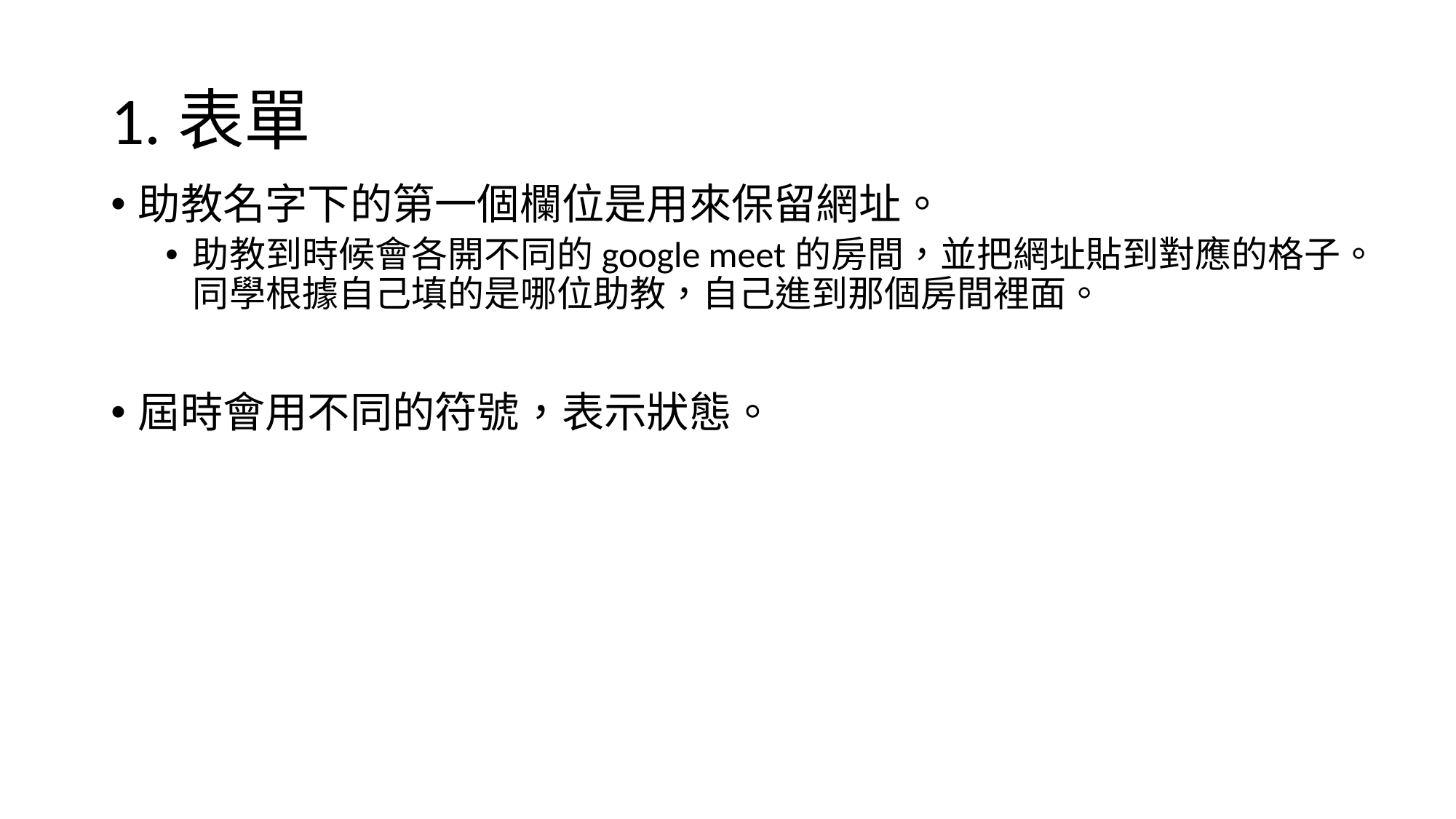

# 1.表單
助教名字下的第一個欄位是用來保留網址。
助教到時候會各開不同的google meet的房間，並把網址貼到對應的格子。同學根據自己填的是哪位助教，自己進到那個房間裡面。

屆時會用不同的符號，表示狀態。